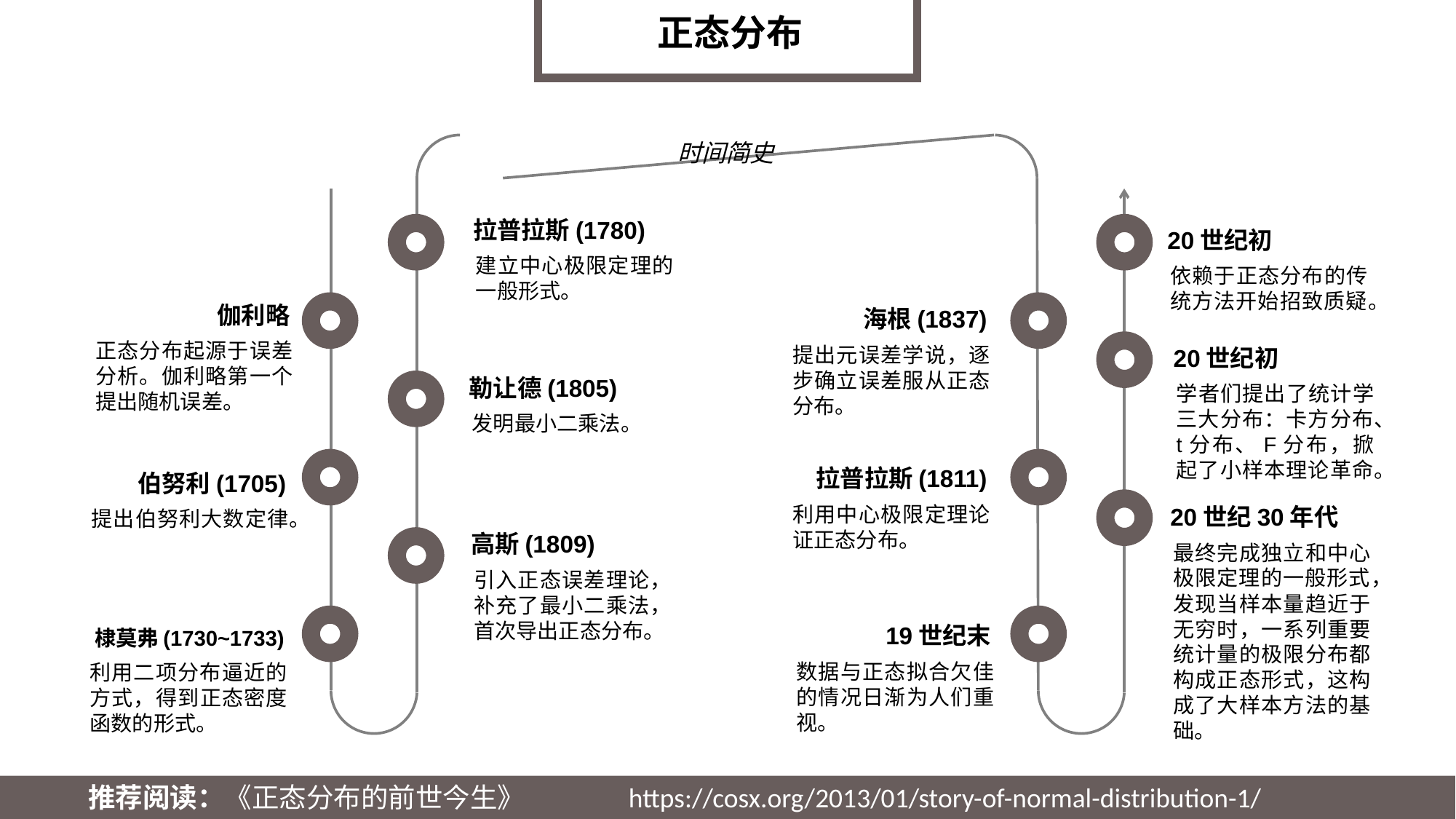

正态分布
时间简史

拉普拉斯(1780)
建立中心极限定理的一般形式。
20世纪初
依赖于正态分布的传统方法开始招致质疑。

伽利略
正态分布起源于误差分析。伽利略第一个提出随机误差。
海根(1837)
提出元误差学说，逐步确立误差服从正态分布。

20世纪初
学者们提出了统计学三大分布：卡方分布、t分布、F分布，掀起了小样本理论革命。

勒让德(1805)
发明最小二乘法。

拉普拉斯(1811)
利用中心极限定理论证正态分布。
伯努利(1705)
提出伯努利大数定律。

20世纪30年代
最终完成独立和中心极限定理的一般形式，发现当样本量趋近于无穷时，一系列重要统计量的极限分布都构成正态形式，这构成了大样本方法的基础。

高斯(1809)
引入正态误差理论，补充了最小二乘法，首次导出正态分布。

19世纪末
数据与正态拟合欠佳的情况日渐为人们重视。
棣莫弗(1730~1733)
利用二项分布逼近的方式，得到正态密度函数的形式。

推荐阅读：《正态分布的前世今生》
https://cosx.org/2013/01/story-of-normal-distribution-1/